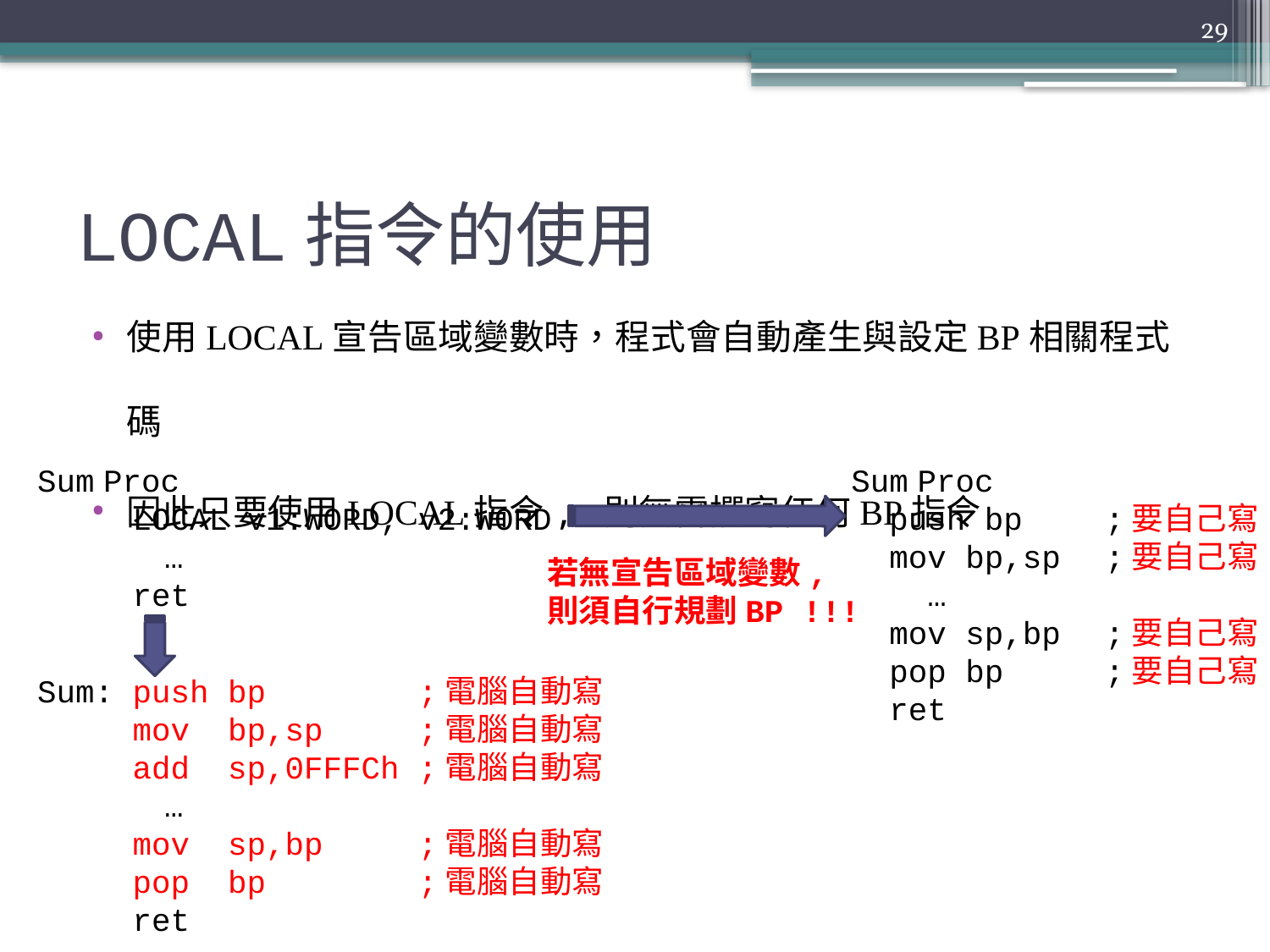

29
# LOCAL指令的使用
使用LOCAL宣告區域變數時，程式會自動產生與設定BP相關程式碼
因此只要使用LOCAL指令, 則無需撰寫任何BP指令
Sum Proc
     LOCAL v1:WORD, v2:WORD
     	…
     ret
Sum Proc
  push bp	;要自己寫
  mov bp,sp	;要自己寫
    …
  mov sp,bp	;要自己寫
  pop bp	;要自己寫
  ret

若無宣告區域變數,
則須自行規劃BP !!!

Sum: push bp		;電腦自動寫
     mov  bp,sp     ;電腦自動寫
     add  sp,0FFFCh ;電腦自動寫
	…
     mov  sp,bp   	;電腦自動寫
     pop  bp     	;電腦自動寫
     ret